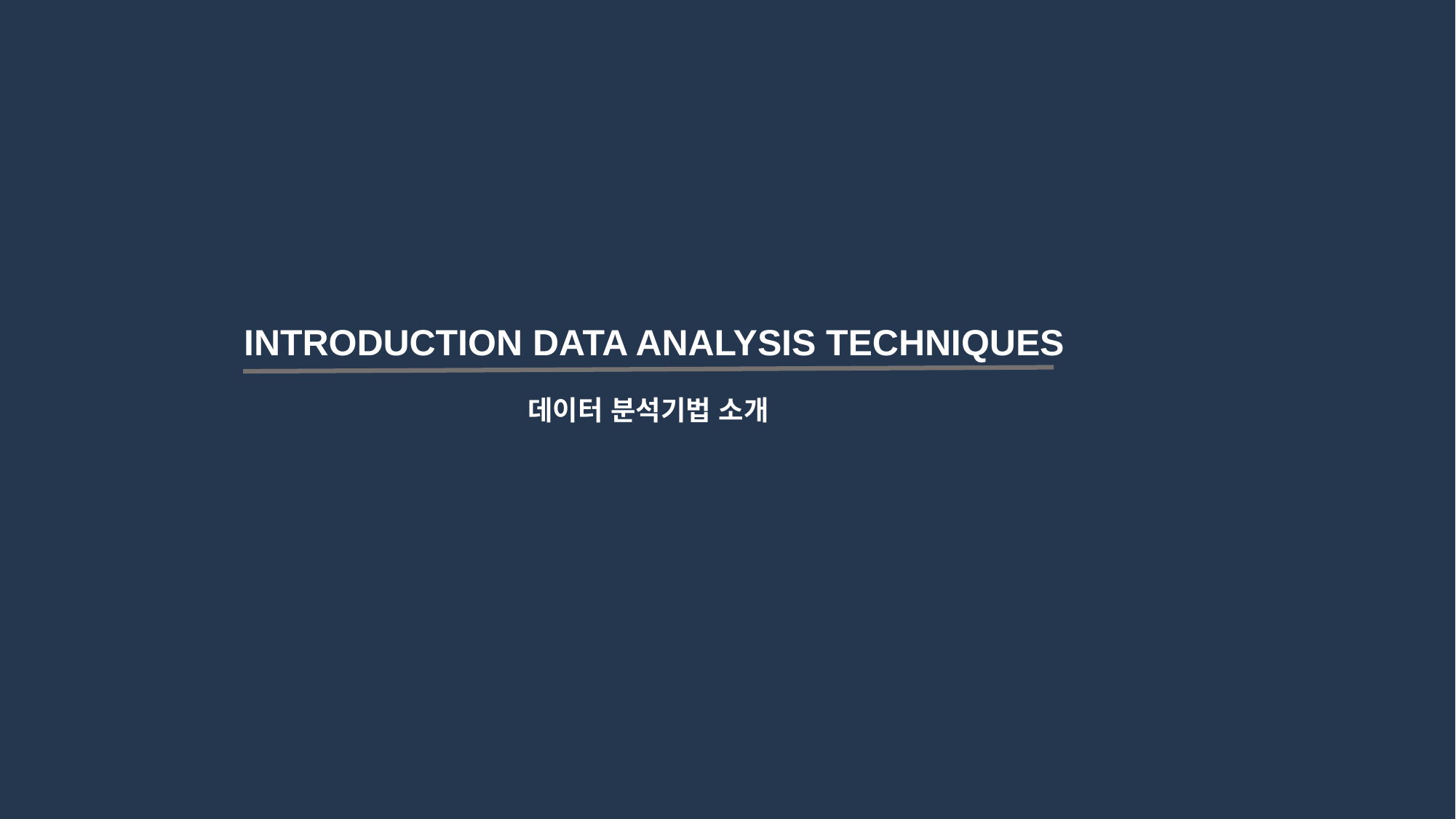

INTRODUCTION DATA ANALYSIS TECHNIQUES
데이터 분석기법 소개